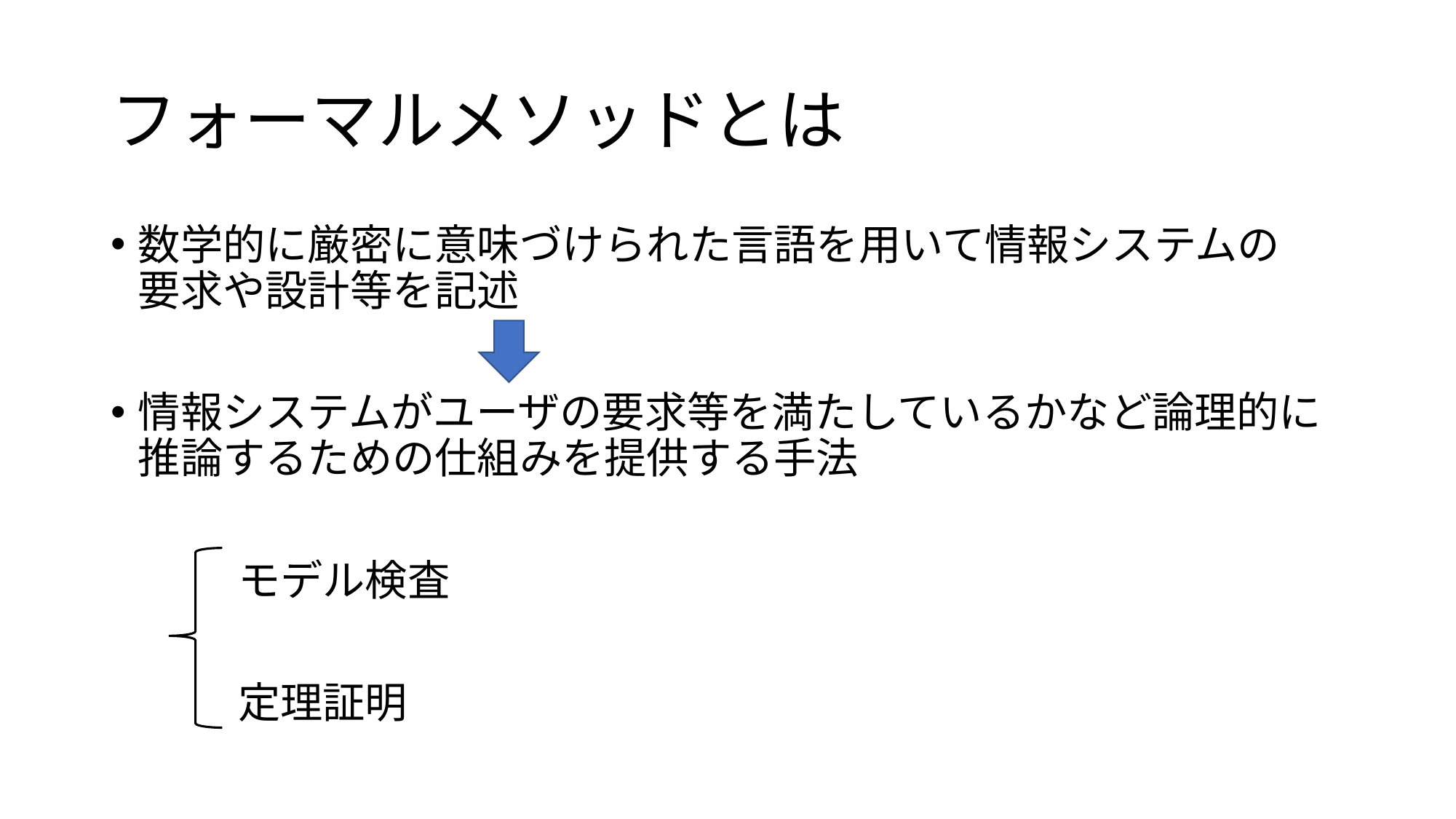

# フォーマルメソッドとは
数学的に厳密に意味づけられた言語を用いて情報システムの　要求や設計等を記述

情報システムがユーザの要求等を満たしているかなど論理的に推論するための仕組みを提供する手法

　　　モデル検査

　　　定理証明